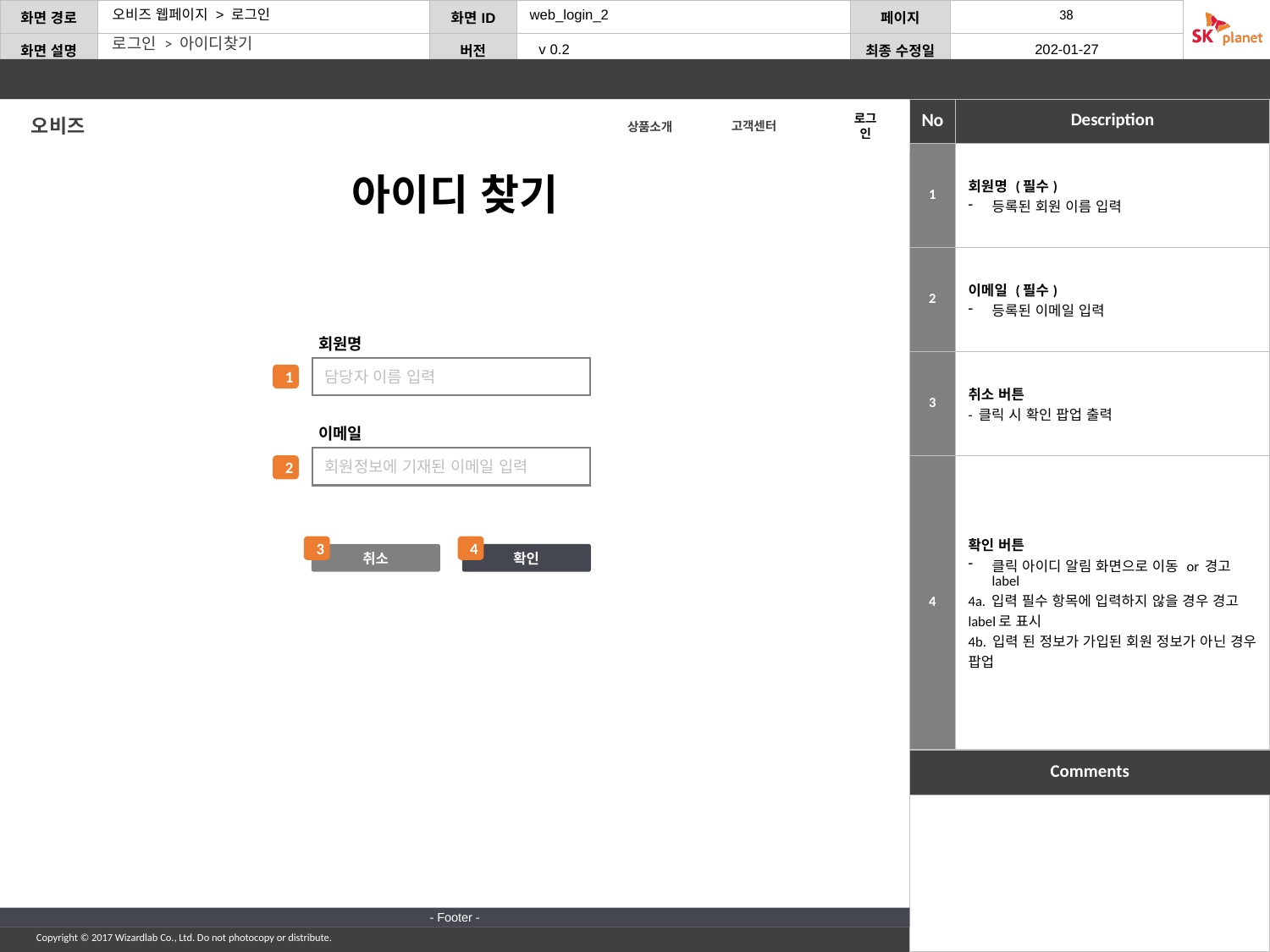

web_login_2
로그인 > 아이디찾기

오비즈
로그인
고객센터
상품소개
| 1 | 회원명 (필수) 등록된 회원 이름 입력 |
| --- | --- |
| 2 | 이메일 (필수) 등록된 이메일 입력 |
| 3 | 취소 버튼 - 클릭 시 확인 팝업 출력 |
| 4 | 확인 버튼 클릭 아이디 알림 화면으로 이동 or 경고 label 4a. 입력 필수 항목에 입력하지 않을 경우 경고 label로 표시 4b. 입력 된 정보가 가입된 회원 정보가 아닌 경우 팝업 |
아이디 찾기
회원명
담당자 이름 입력
이메일
회원정보에 기재된 이메일 입력
3
4
취소
확인
1
2

- Footer -